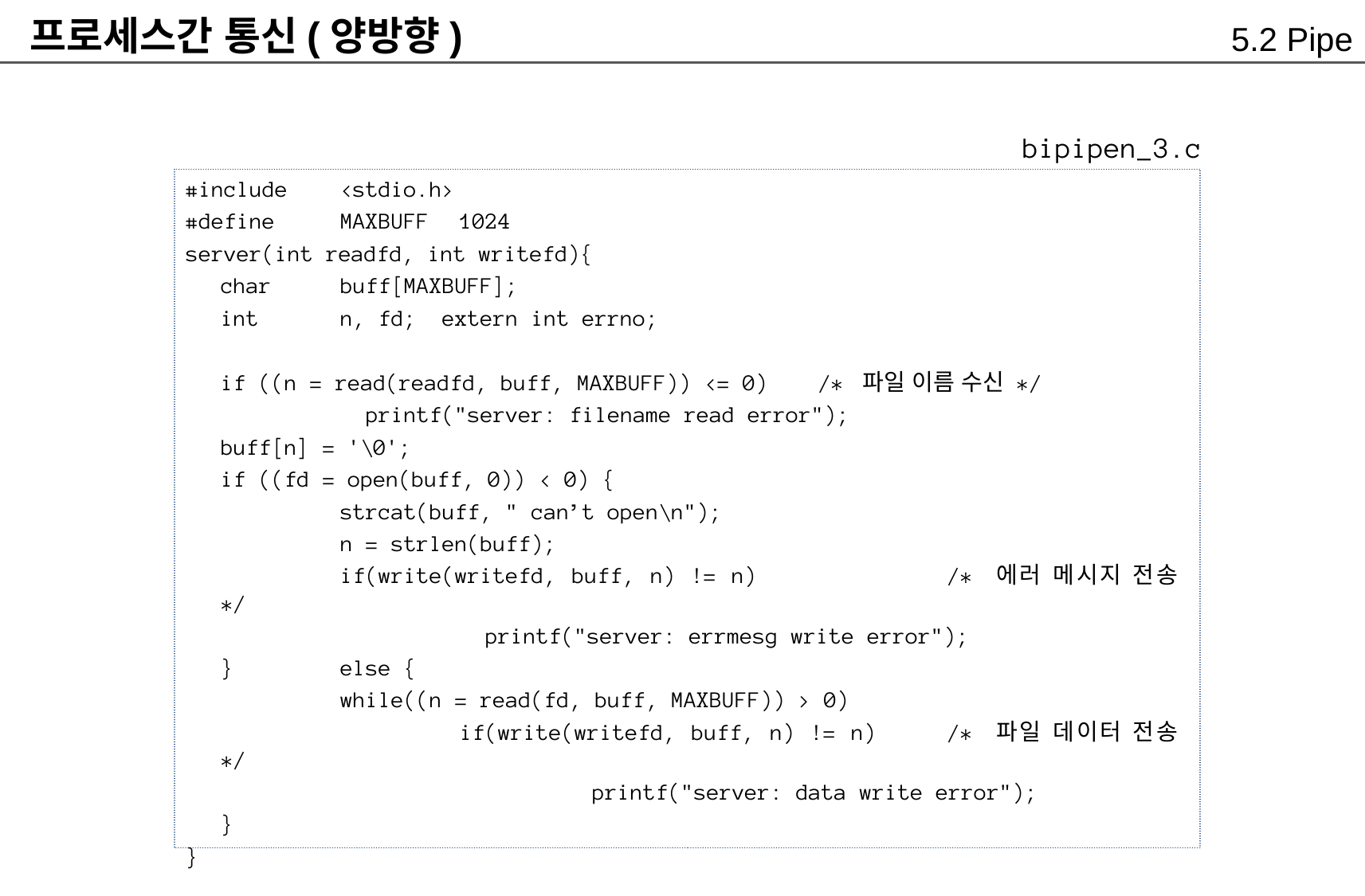

# 프로세스간 통신(양방향)
5.2 Pipe

bipipen_3.c

#include 	<stdio.h>
#define 	MAXBUFF 	1024
server(int readfd, int writefd){
	char 	buff[MAXBUFF];
	int 	n, fd;  extern int errno;

	if ((n = read(readfd, buff, MAXBUFF)) <= 0)	/* 파일 이름 수신 */
		  printf("server: filename read error");
	buff[n] = '\0';
	if ((fd = open(buff, 0)) < 0) {
		strcat(buff, " can’t open\n");
		n = strlen(buff);
		if(write(writefd, buff, n) != n)		/* 에러 메시지 전송 */
			  printf("server: errmesg write error");
	} 	else {
		while((n = read(fd, buff, MAXBUFF)) > 0)
			if(write(writefd, buff, n) != n)	/* 파일 데이터 전송 */
				 printf("server: data write error");
	}
}